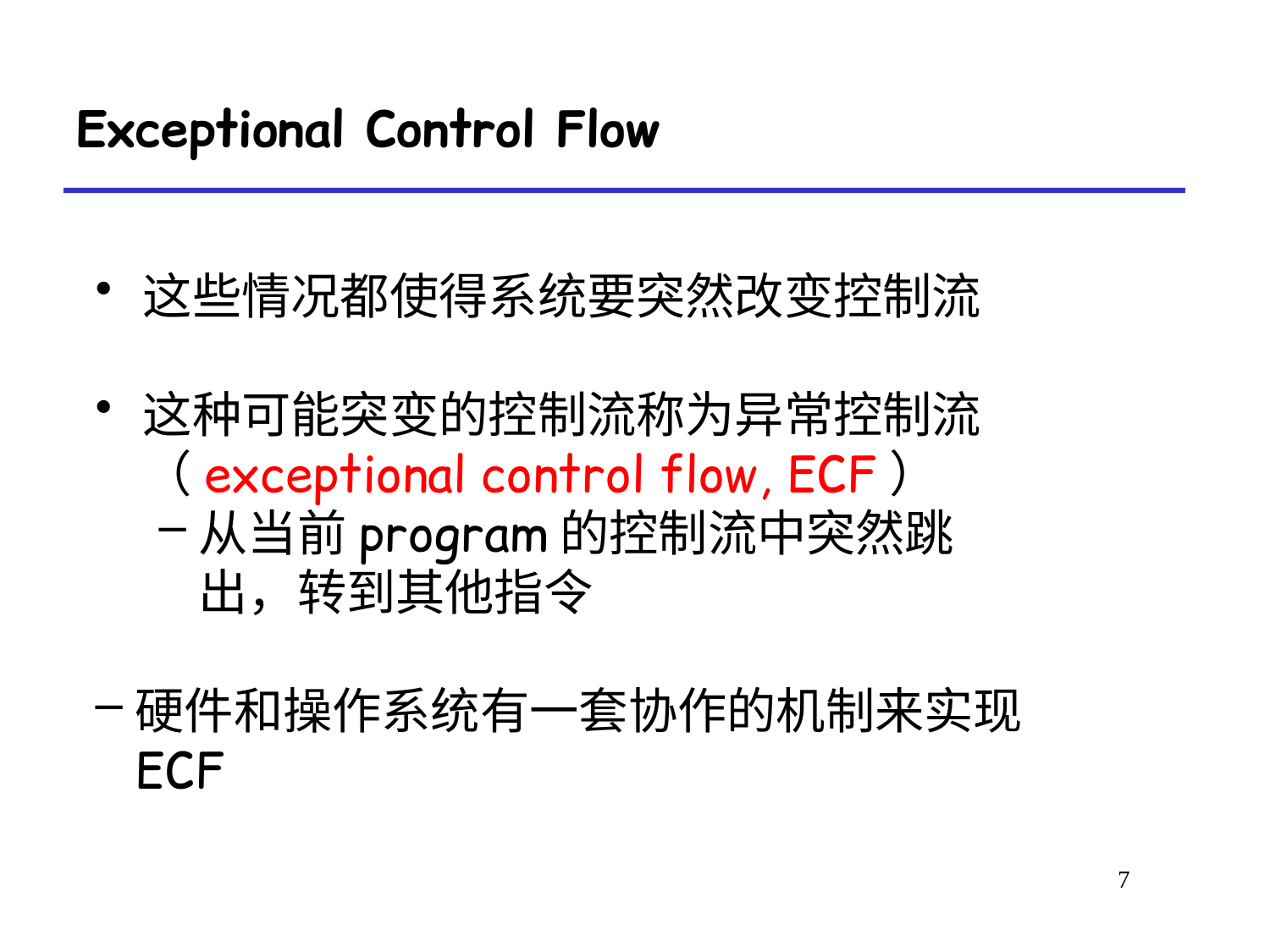

Exceptional Control Flow
这些情况都使得系统要突然改变控制流

这种可能突变的控制流称为异常控制流（exceptional control flow, ECF）
从当前program的控制流中突然跳出，转到其他指令

硬件和操作系统有一套协作的机制来实现ECF
7